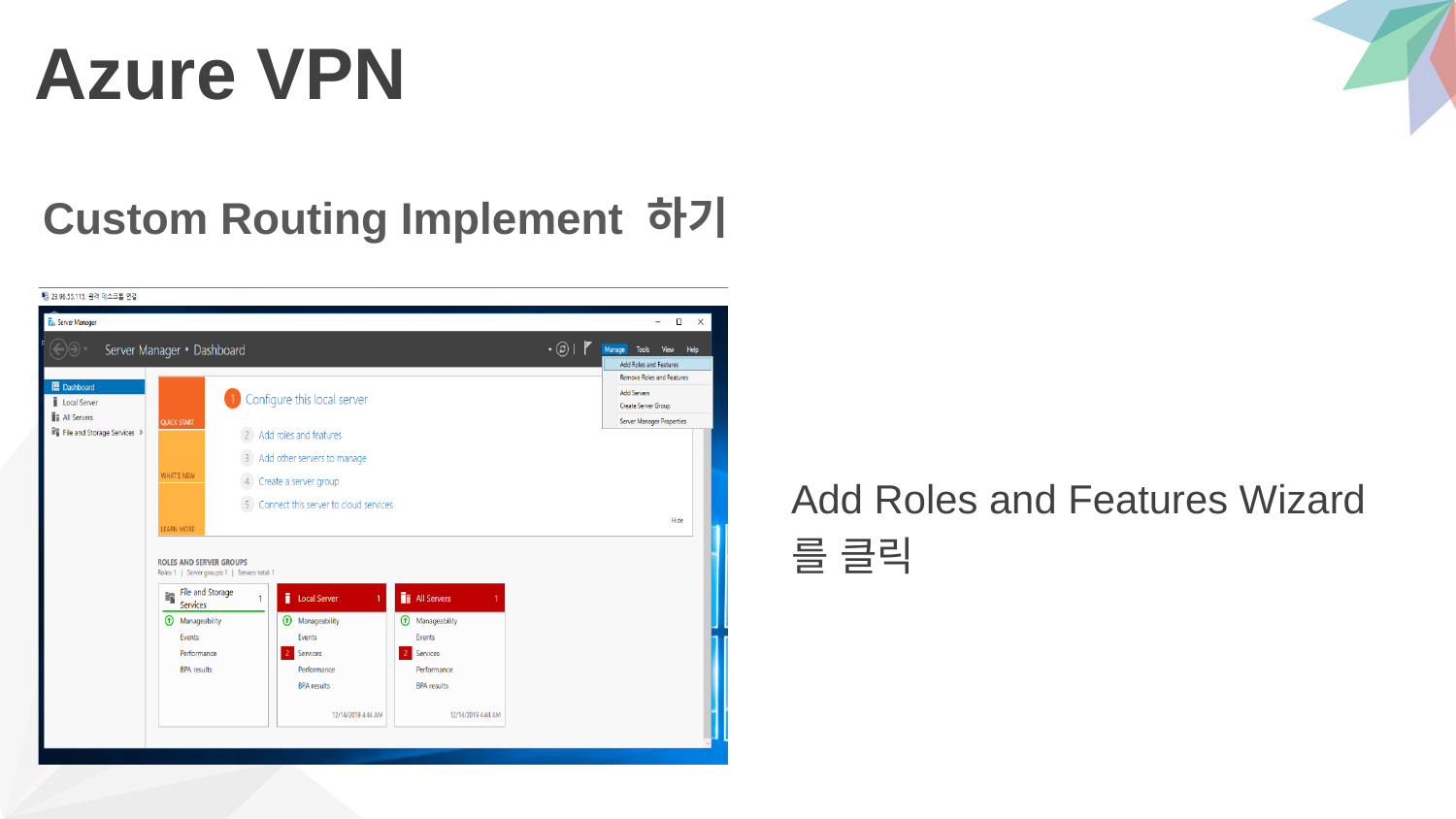

# Azure VPN
Custom Routing Implement 하기

Add Roles and Features Wizard
를 클릭